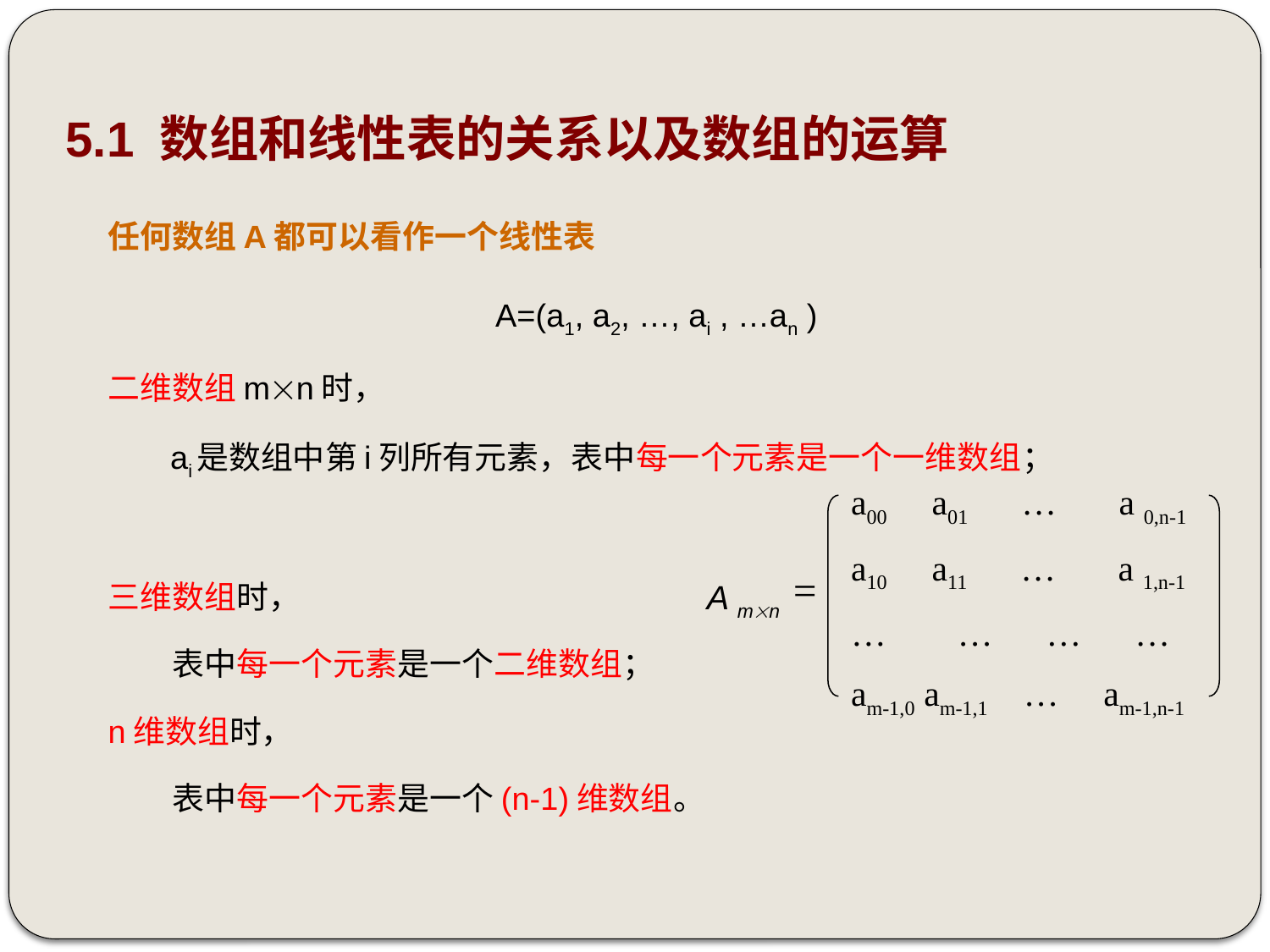

# 5.1 数组和线性表的关系以及数组的运算
任何数组A都可以看作一个线性表
    A=(a1, a2, …, ai , …an )
二维数组m×n时，
       ai是数组中第i列所有元素，表中每一个元素是一个一维数组；

三维数组时，
        表中每一个元素是一个二维数组；
n维数组时，
        表中每一个元素是一个(n-1)维数组。
a00     a01      …       a 0,n-1
a10     a11      …       a 1,n-1
…        …      …      …
am-1,0 am-1,1    …     am-1,n-1

=
A m×n